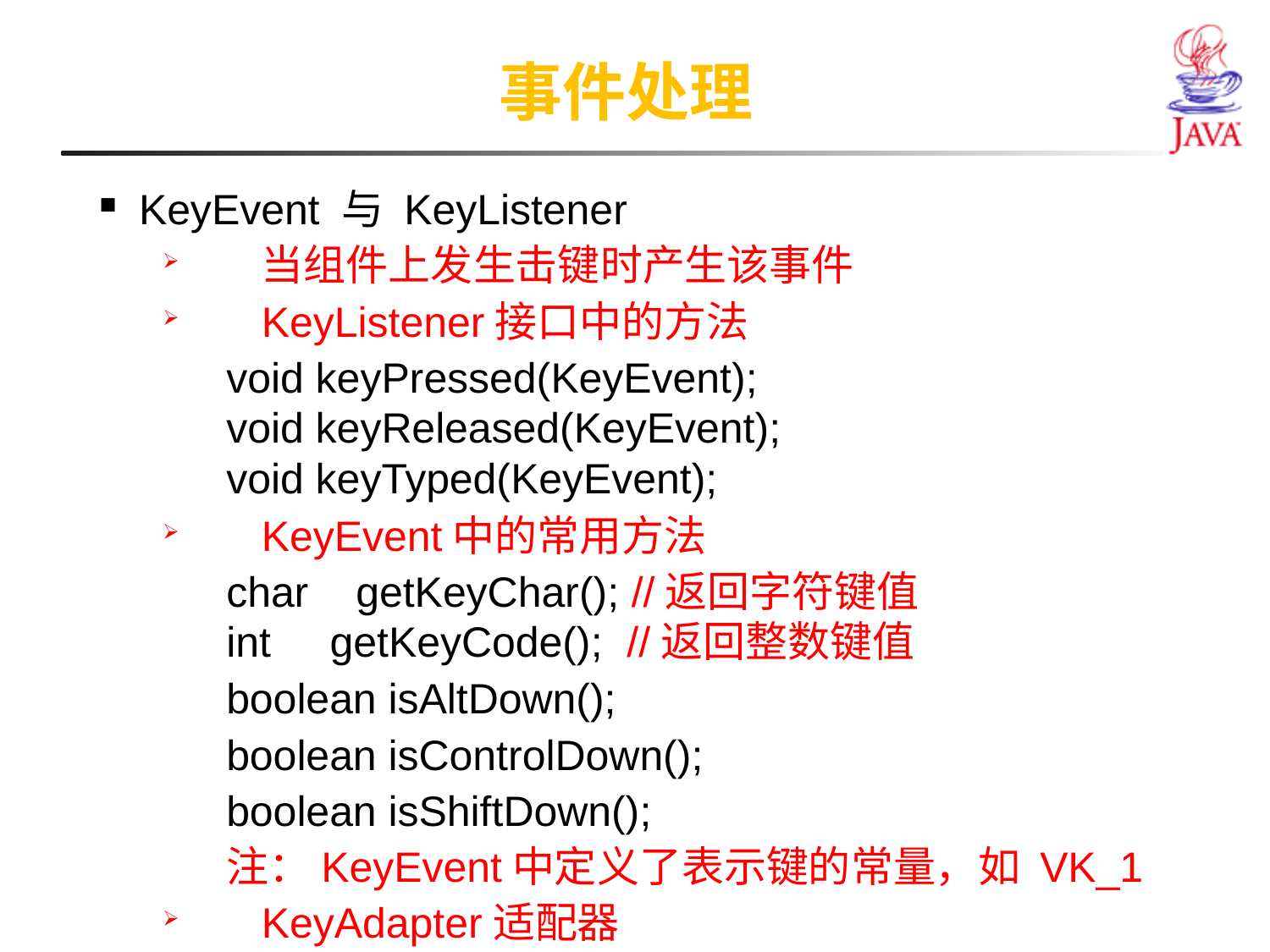

事件处理
KeyEvent 与 KeyListener
当组件上发生击键时产生该事件
KeyListener接口中的方法
void keyPressed(KeyEvent);
void keyReleased(KeyEvent);
void keyTyped(KeyEvent);
KeyEvent中的常用方法
char    getKeyChar(); //返回字符键值
int     getKeyCode();  //返回整数键值
boolean isAltDown();
boolean isControlDown();
boolean isShiftDown();
注：KeyEvent中定义了表示键的常量，如 VK_1
KeyAdapter适配器